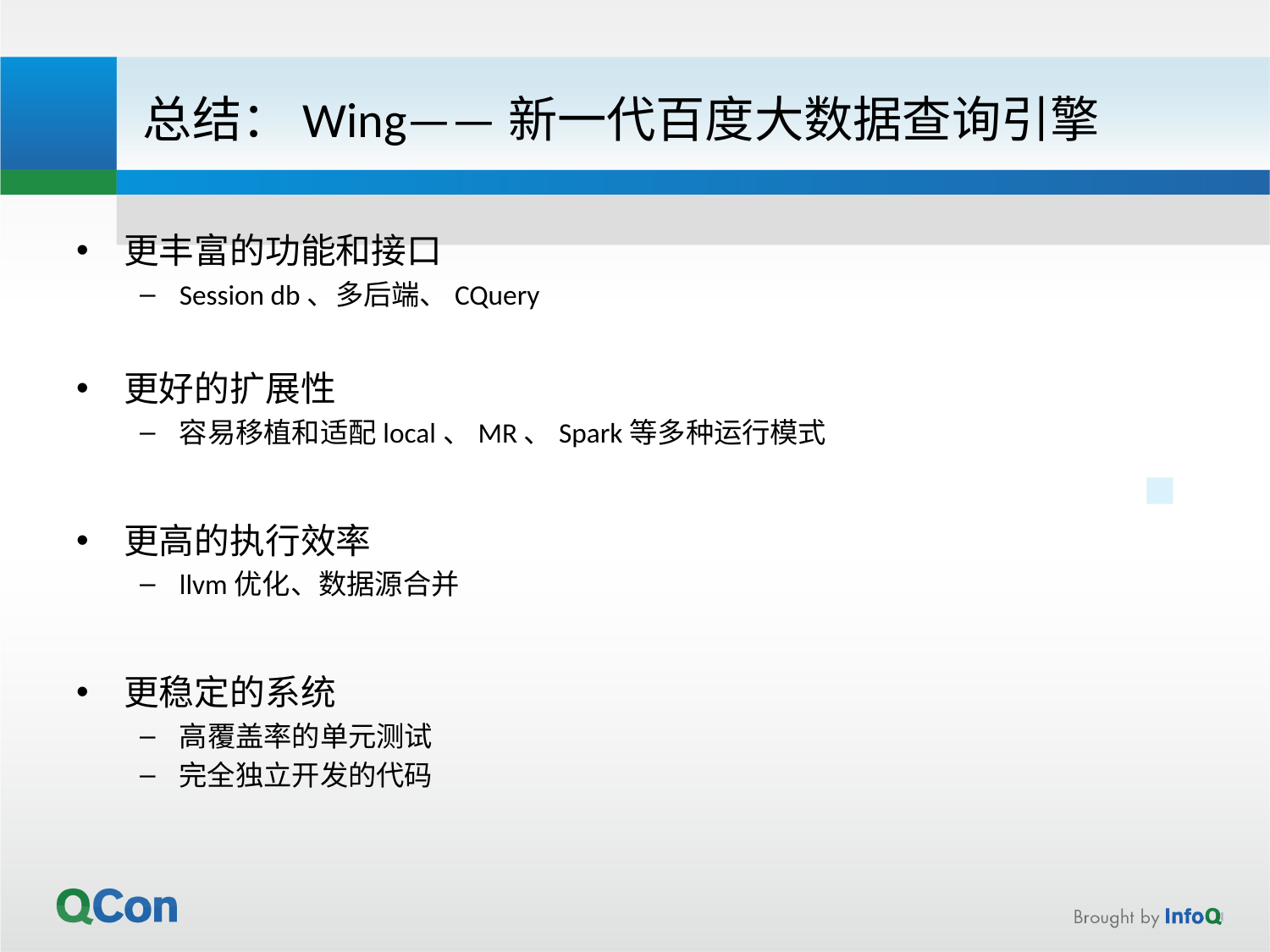

# 总结：Wing——新一代百度大数据查询引擎
更丰富的功能和接口
Session db、多后端、CQuery

更好的扩展性
容易移植和适配local、MR、Spark等多种运行模式

更高的执行效率
llvm优化、数据源合并

更稳定的系统
高覆盖率的单元测试
完全独立开发的代码